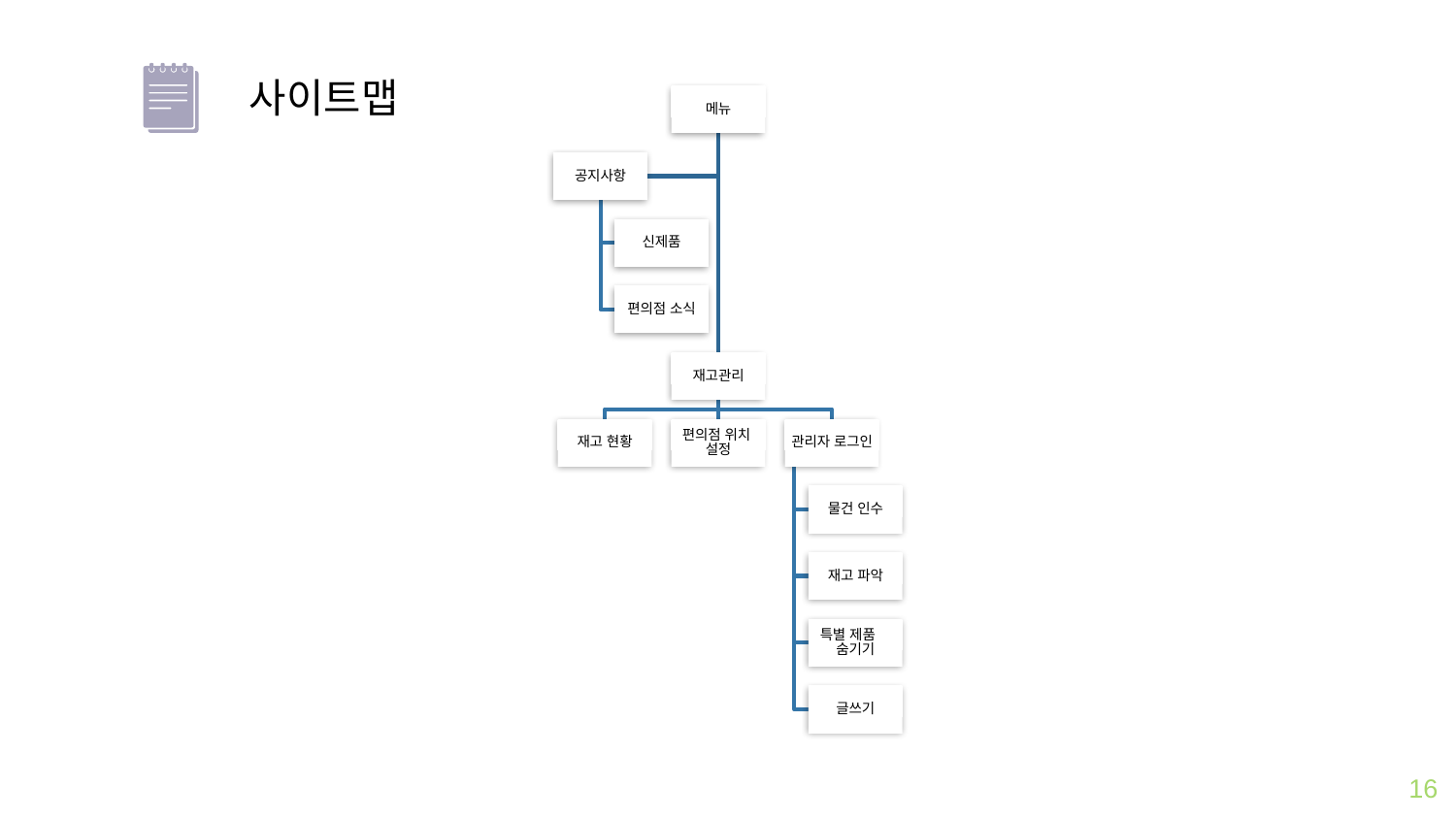

사이트맵
메뉴
재고관리
재고 현황
편의점 위치  설정
관리자 로그인
물건 인수
재고 파악
특별 제품     숨기기
글쓰기
공지사항
신제품
편의점 소식
16